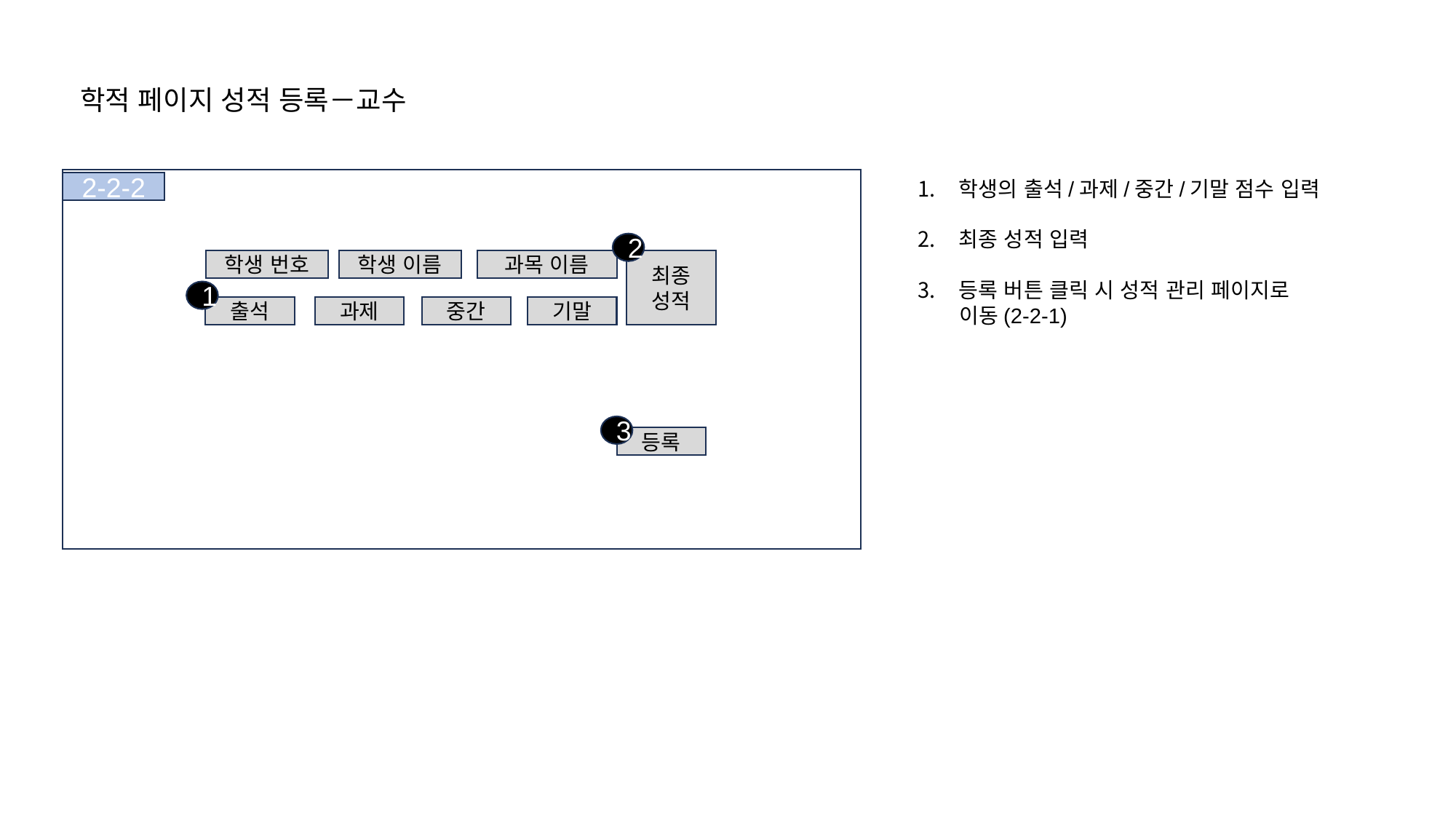

학적 페이지 성적 등록－교수

학생의 출석/과제/중간/기말 점수 입력

최종 성적 입력

등록 버튼 클릭 시 성적 관리 페이지로
      이동(2-2-1)

2-2-2
2
학생 번호
학생 이름
과목 이름
최종
성적
1
출석
중간
기말
과제
3
등록